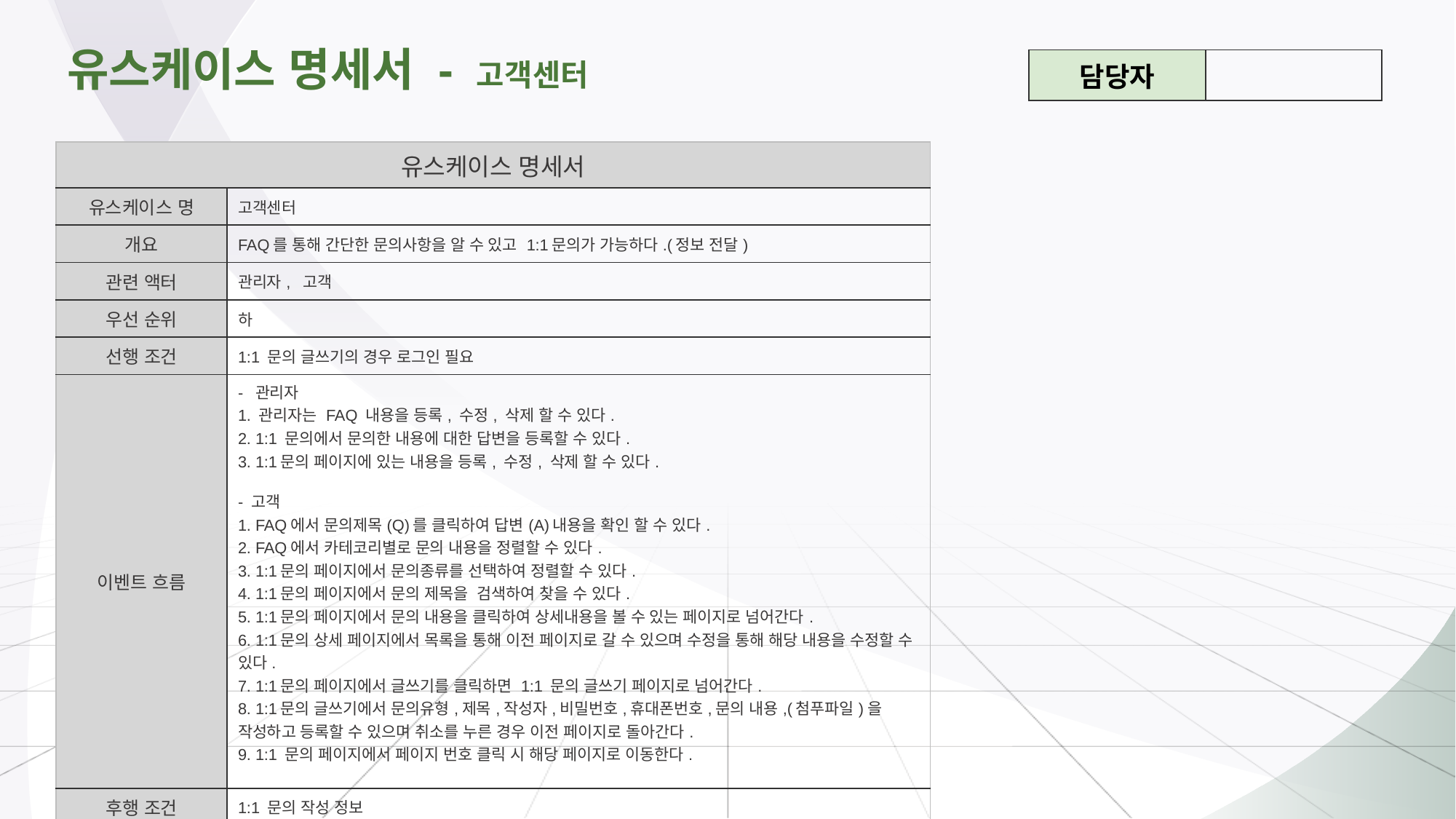

# 유스케이스 명세서 - 고객센터
| 담당자 |  |
| --- | --- |
| 유스케이스 명세서 |  |
| --- | --- |
| 유스케이스 명 | 고객센터 |
| 개요 | FAQ를 통해 간단한 문의사항을 알 수 있고 1:1문의가 가능하다.(정보 전달) |
| 관련 액터 | 관리자, 고객 |
| 우선 순위 | 하 |
| 선행 조건 | 1:1 문의 글쓰기의 경우 로그인 필요 |
| 이벤트 흐름 | - 관리자 1. 관리자는 FAQ 내용을 등록, 수정, 삭제 할 수 있다. 2. 1:1 문의에서 문의한 내용에 대한 답변을 등록할 수 있다. 3. 1:1문의 페이지에 있는 내용을 등록, 수정, 삭제 할 수 있다. - 고객 1. FAQ에서 문의제목(Q)를 클릭하여 답변(A)내용을 확인 할 수 있다. 2. FAQ에서 카테코리별로 문의 내용을 정렬할 수 있다. 3. 1:1문의 페이지에서 문의종류를 선택하여 정렬할 수 있다. 4. 1:1문의 페이지에서 문의 제목을 검색하여 찾을 수 있다. 5. 1:1문의 페이지에서 문의 내용을 클릭하여 상세내용을 볼 수 있는 페이지로 넘어간다. 6. 1:1문의 상세 페이지에서 목록을 통해 이전 페이지로 갈 수 있으며 수정을 통해 해당 내용을 수정할 수 있다. 7. 1:1문의 페이지에서 글쓰기를 클릭하면 1:1 문의 글쓰기 페이지로 넘어간다. 8. 1:1문의 글쓰기에서 문의유형,제목,작성자,비밀번호,휴대폰번호,문의 내용,(첨푸파일)을 작성하고 등록할 수 있으며 취소를 누른 경우 이전 페이지로 돌아간다. 9. 1:1 문의 페이지에서 페이지 번호 클릭 시 해당 페이지로 이동한다. |
| 후행 조건 | 1:1 문의 작성 정보 |
| 기타 요구사항 | - |